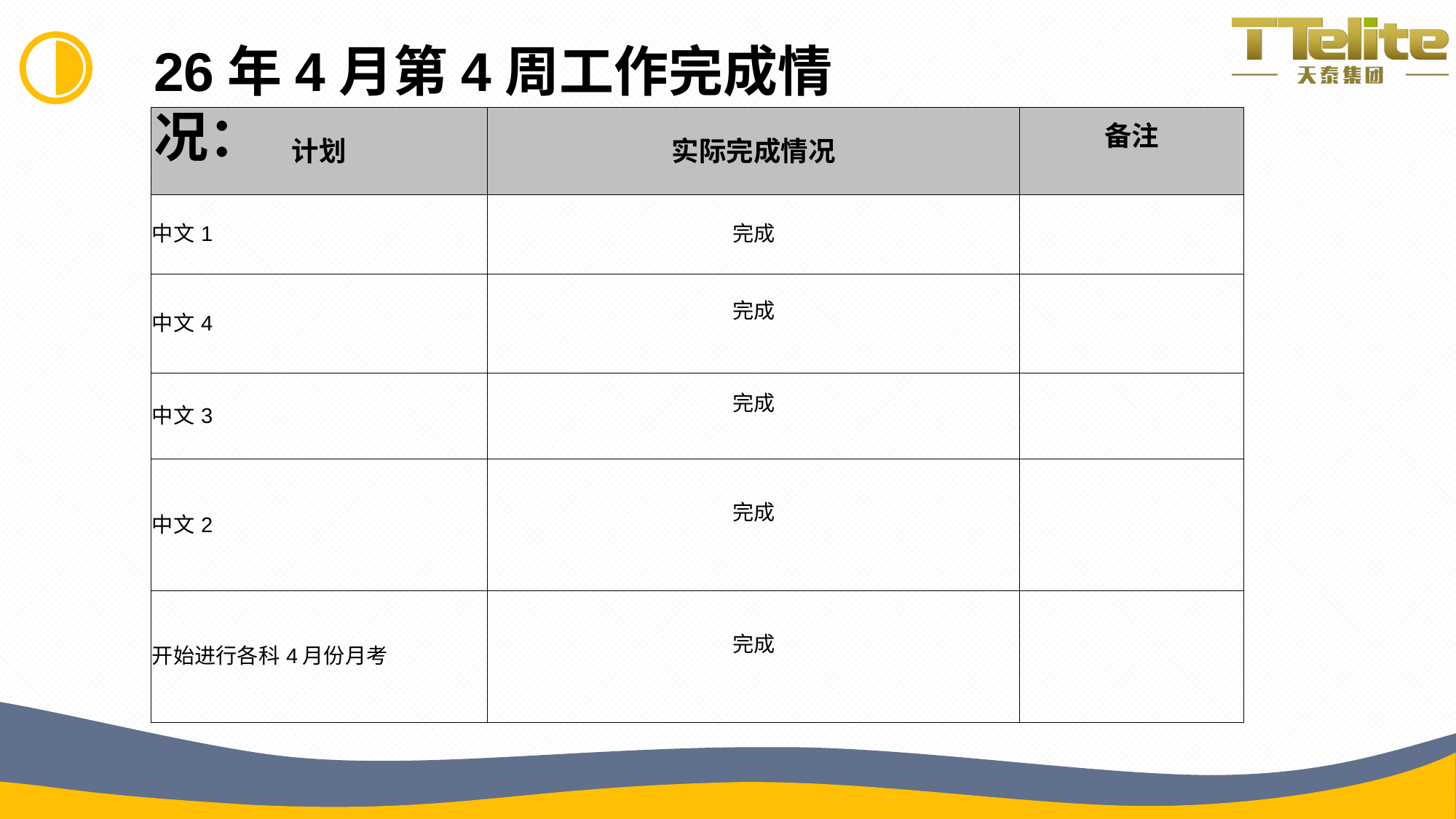

26年4月第4周工作完成情况：
| 计划 | 实际完成情况 | 备注 |
| --- | --- | --- |
| 中文1 | 完成 |  |
| 中文4 | 完成 |  |
| 中文3 | 完成 |  |
| 中文2 | 完成 |  |
| 开始进行各科4月份月考 | 完成 |  |